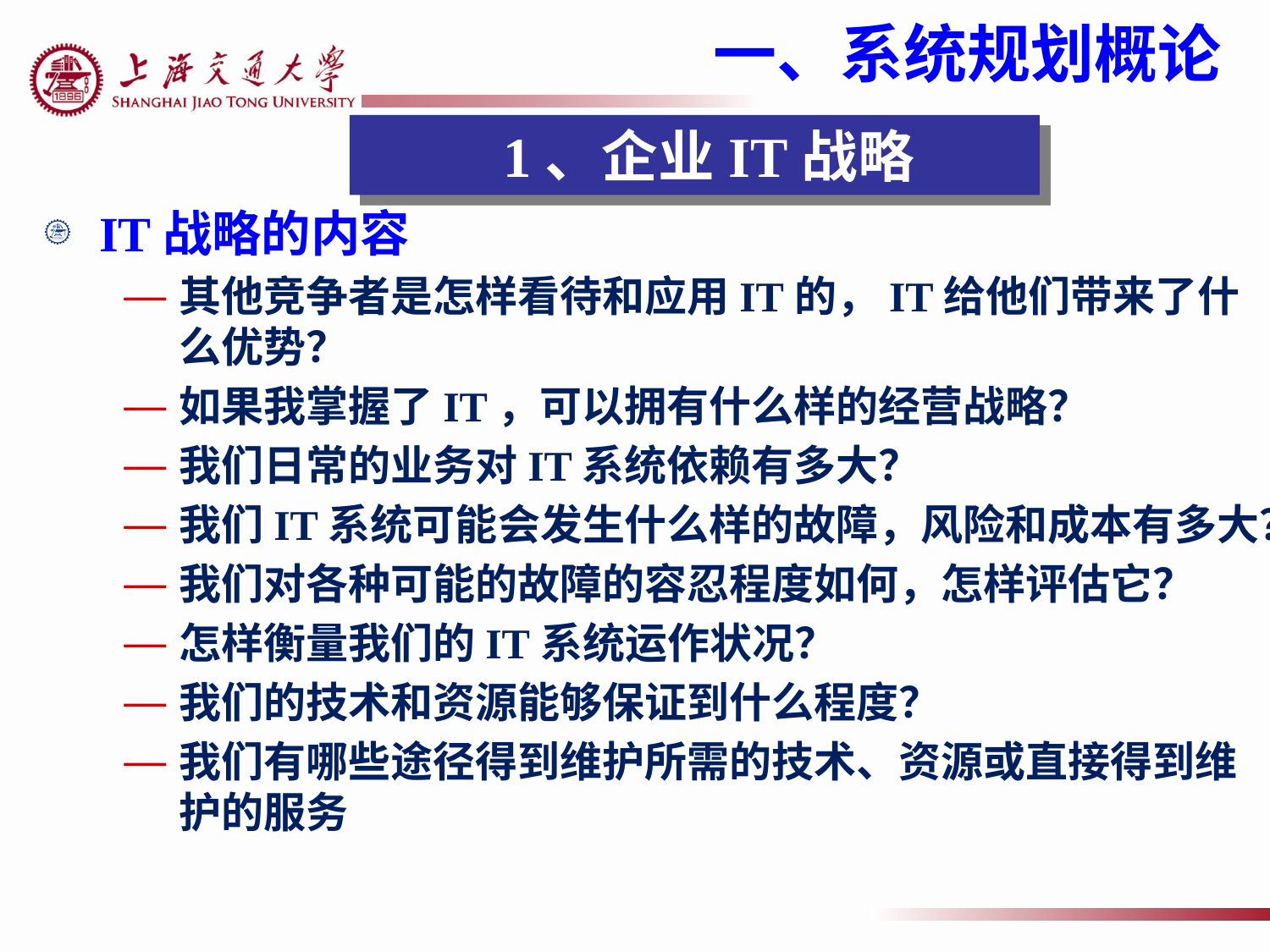

一、系统规划概论
  1、企业IT战略
IT战略的内容
其他竞争者是怎样看待和应用IT的，IT给他们带来了什么优势？
如果我掌握了IT，可以拥有什么样的经营战略？
我们日常的业务对IT系统依赖有多大？
我们IT系统可能会发生什么样的故障，风险和成本有多大？
我们对各种可能的故障的容忍程度如何，怎样评估它？
怎样衡量我们的IT系统运作状况？
我们的技术和资源能够保证到什么程度？
我们有哪些途径得到维护所需的技术、资源或直接得到维护的服务